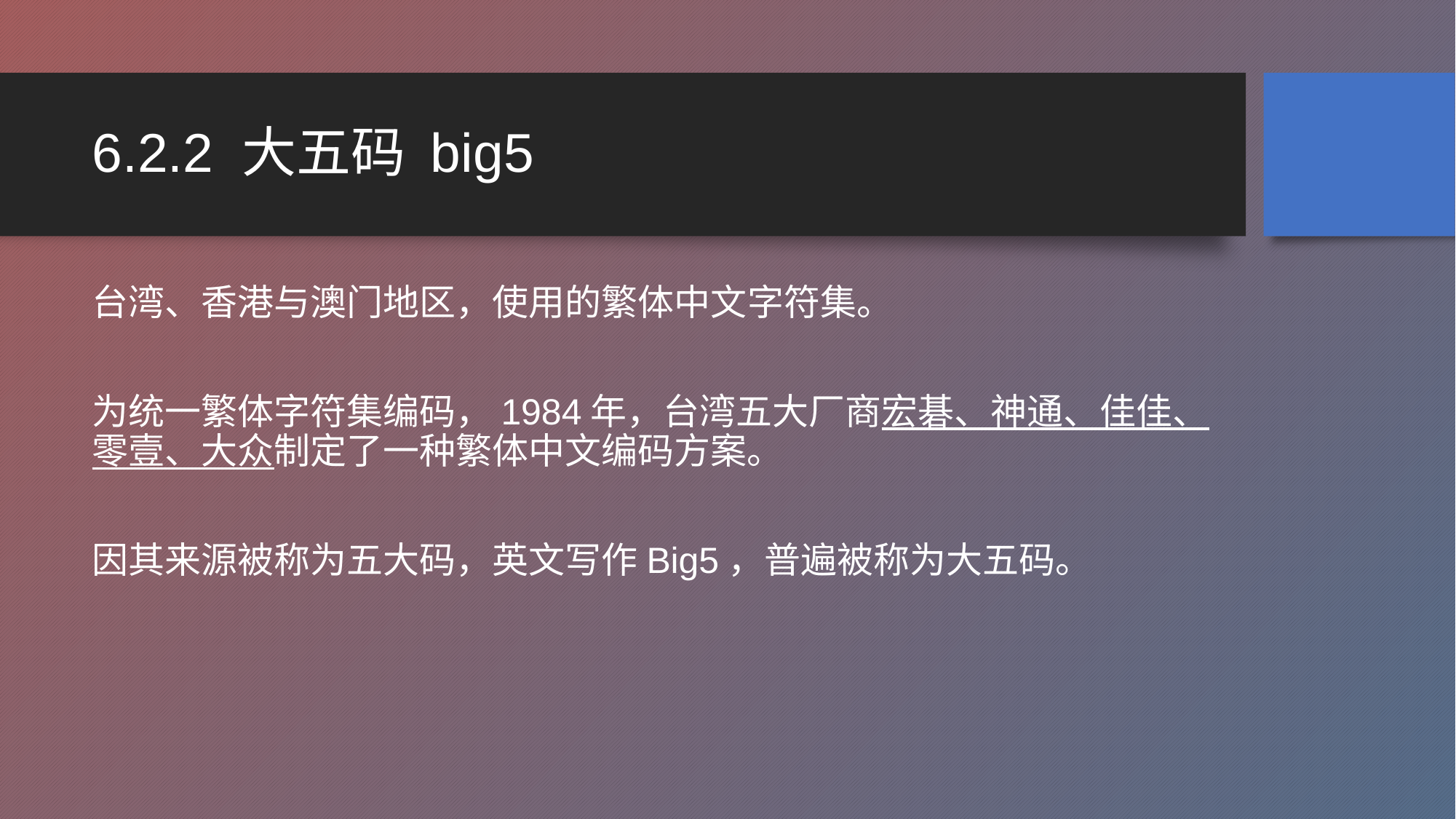

# 6.2.2 大五码 big5
台湾、香港与澳门地区，使用的繁体中文字符集。

为统一繁体字符集编码，1984年，台湾五大厂商宏碁、神通、佳佳、零壹、大众制定了一种繁体中文编码方案。

因其来源被称为五大码，英文写作Big5，普遍被称为大五码。